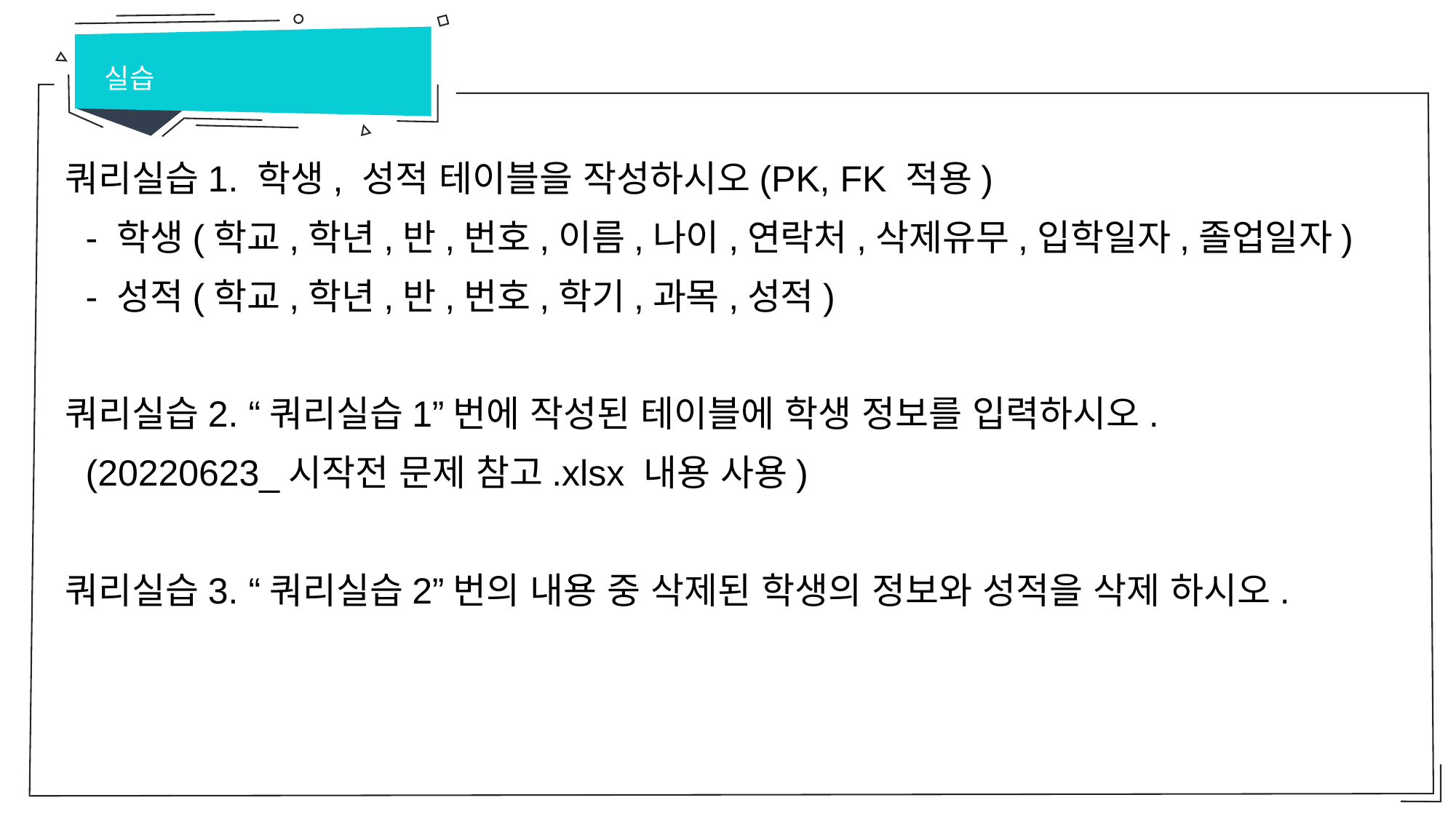

실습
쿼리실습1. 학생, 성적 테이블을 작성하시오(PK, FK 적용)
  - 학생(학교,학년,반,번호,이름,나이,연락처,삭제유무,입학일자,졸업일자)
  - 성적(학교,학년,반,번호,학기,과목,성적)

쿼리실습2. “쿼리실습1”번에 작성된 테이블에 학생 정보를 입력하시오.
  (20220623_시작전 문제 참고.xlsx 내용 사용)

쿼리실습3. “쿼리실습2”번의 내용 중 삭제된 학생의 정보와 성적을 삭제 하시오.